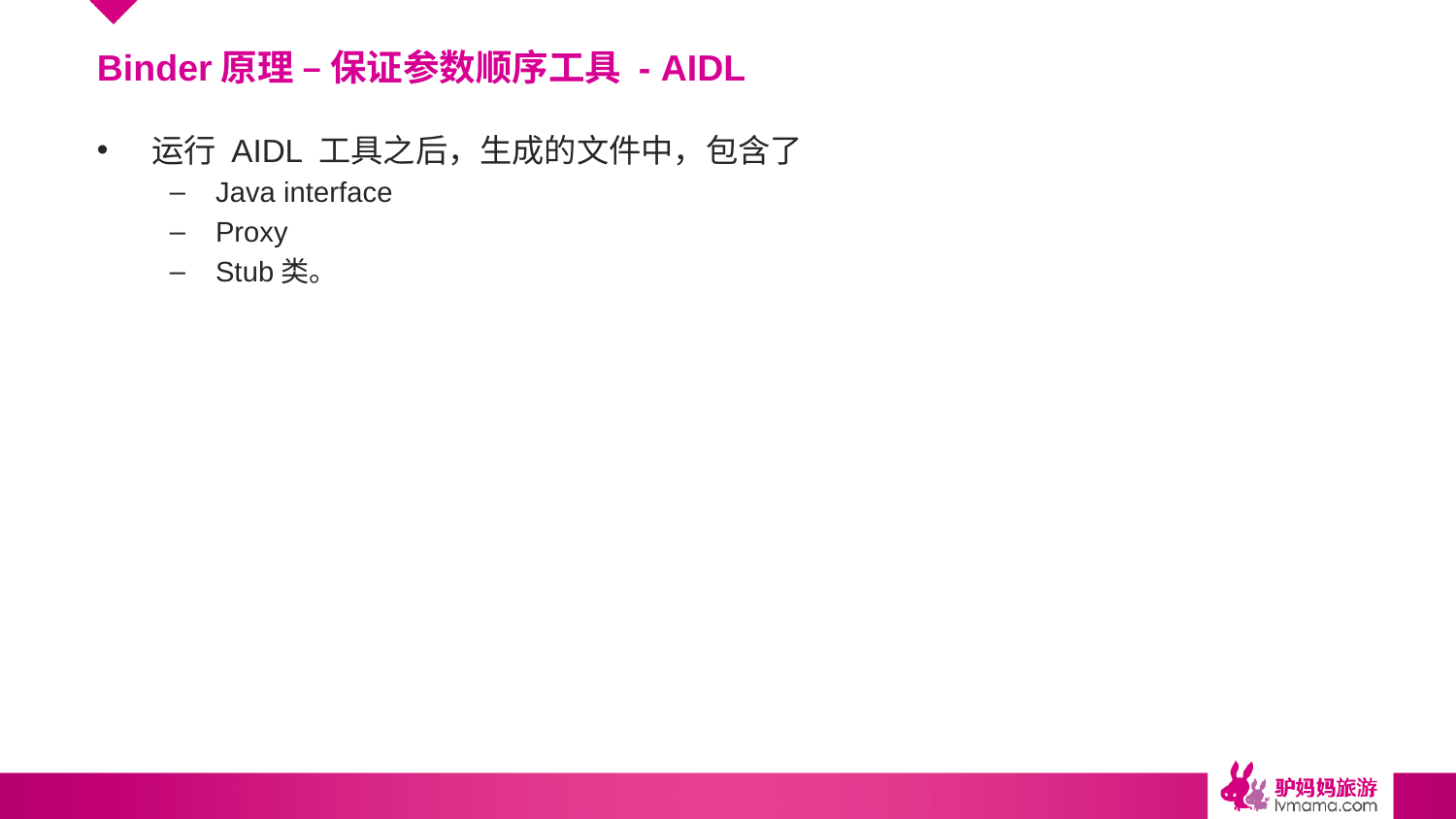

# Binder原理 – 保证参数顺序工具 - AIDL
运行 AIDL 工具之后，生成的文件中，包含了
Java interface
Proxy
Stub类。